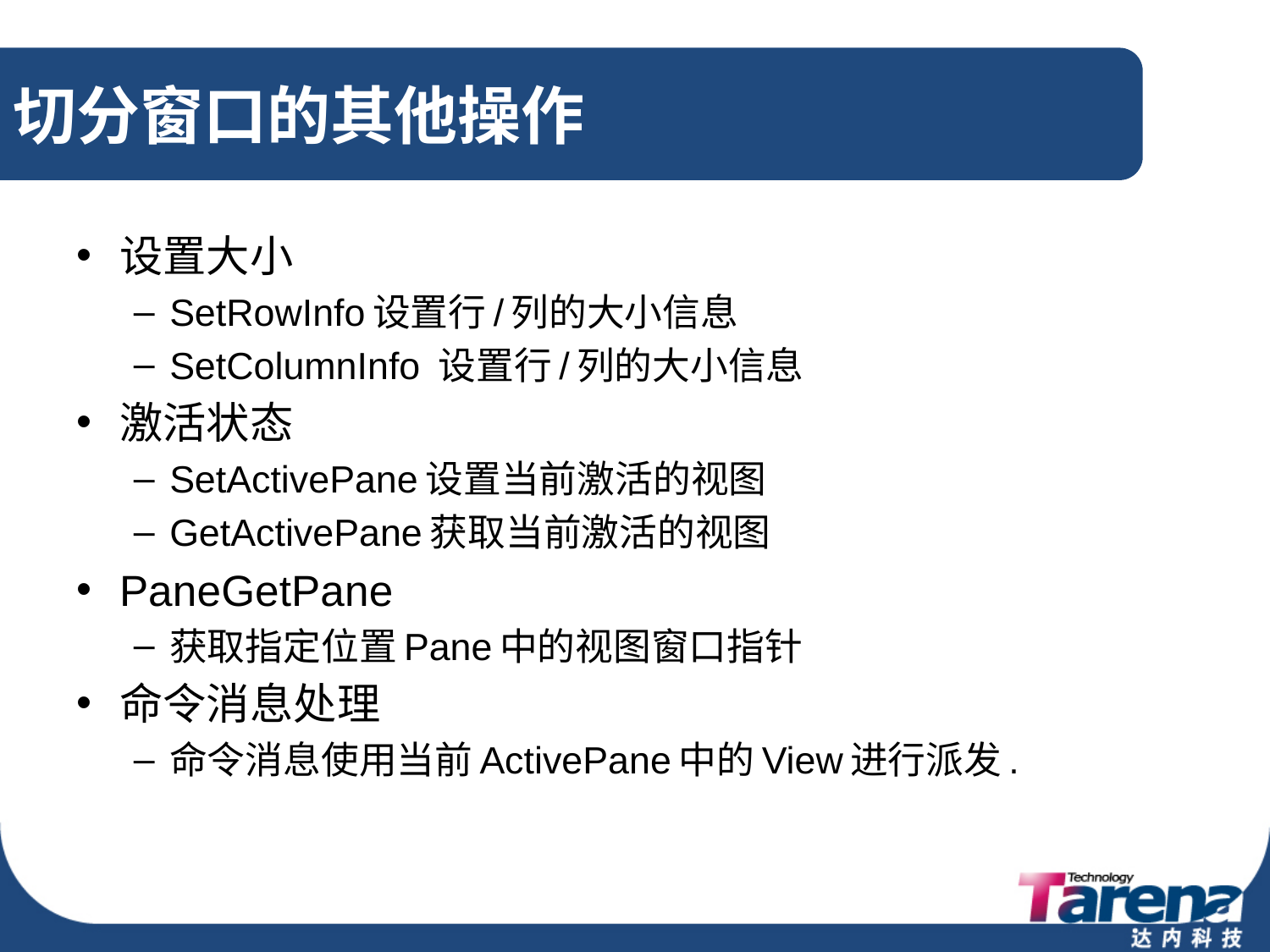

# 切分窗口的其他操作
设置大小
SetRowInfo设置行/列的大小信息
SetColumnInfo 设置行/列的大小信息
激活状态
SetActivePane设置当前激活的视图
GetActivePane获取当前激活的视图
PaneGetPane
获取指定位置Pane中的视图窗口指针
命令消息处理
命令消息使用当前ActivePane中的View进行派发.